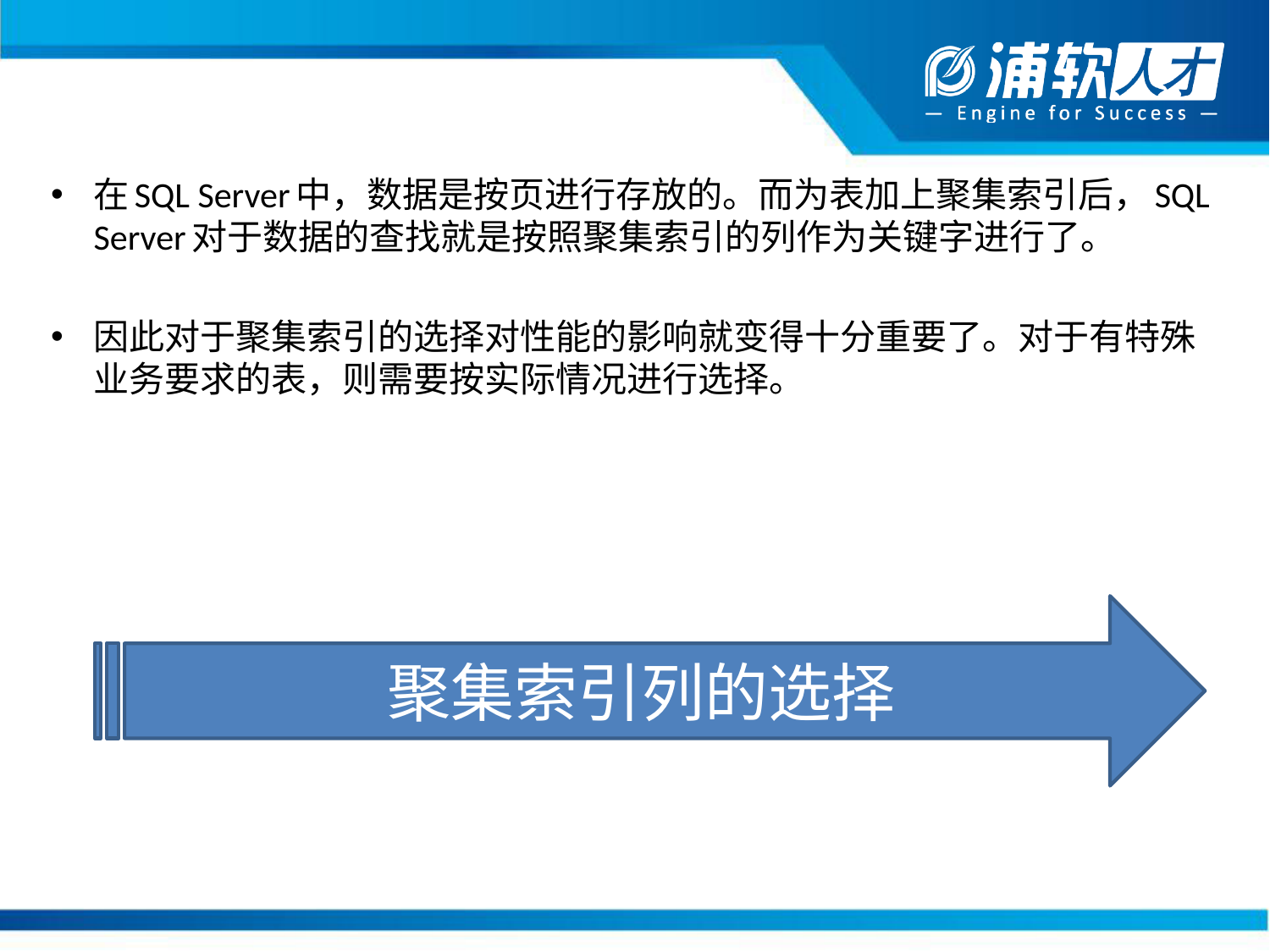

在SQL Server中，数据是按页进行存放的。而为表加上聚集索引后，SQL Server对于数据的查找就是按照聚集索引的列作为关键字进行了。

因此对于聚集索引的选择对性能的影响就变得十分重要了。对于有特殊业务要求的表，则需要按实际情况进行选择。

聚集索引列的选择